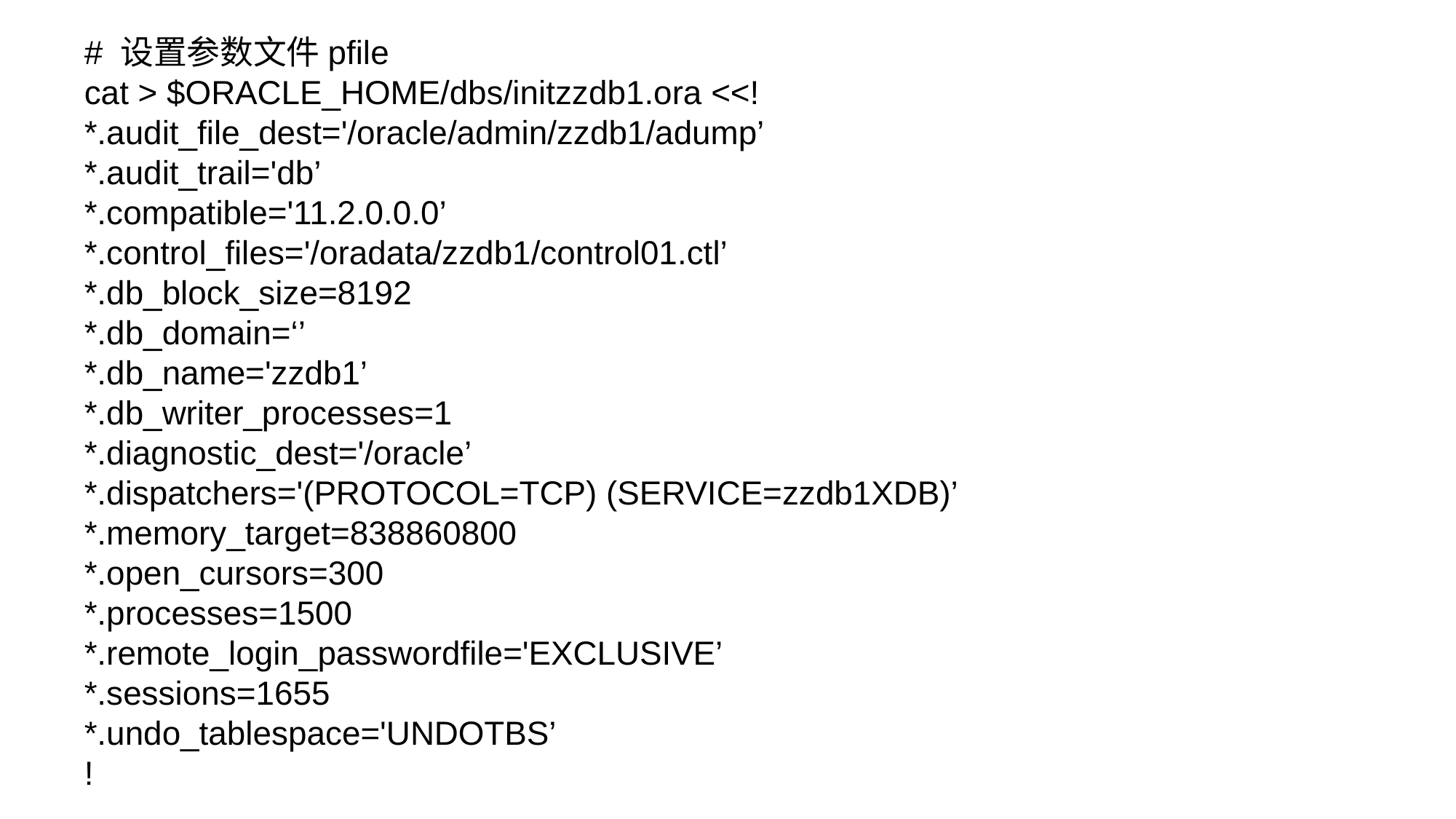

# 设置参数文件pfile
cat > $ORACLE_HOME/dbs/initzzdb1.ora <<!
*.audit_file_dest='/oracle/admin/zzdb1/adump’
*.audit_trail='db’
*.compatible='11.2.0.0.0’
*.control_files='/oradata/zzdb1/control01.ctl’
*.db_block_size=8192
*.db_domain=‘’
*.db_name='zzdb1’
*.db_writer_processes=1
*.diagnostic_dest='/oracle’
*.dispatchers='(PROTOCOL=TCP) (SERVICE=zzdb1XDB)’
*.memory_target=838860800
*.open_cursors=300
*.processes=1500
*.remote_login_passwordfile='EXCLUSIVE’
*.sessions=1655
*.undo_tablespace='UNDOTBS’
!